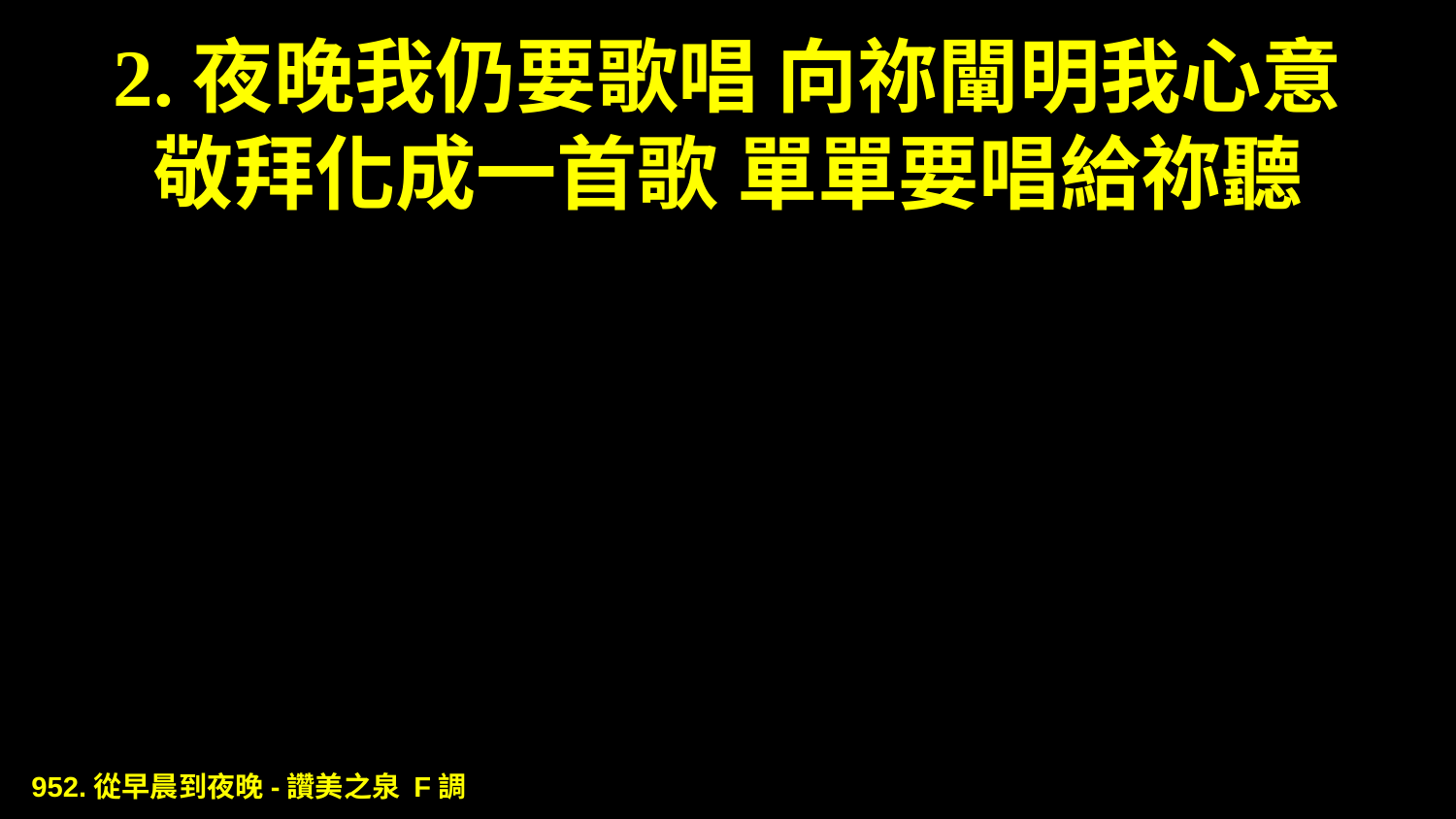

# 2.夜晚我仍要歌唱 向祢闡明我心意 敬拜化成一首歌 單單要唱給祢聽
952.從早晨到夜晚-讚美之泉 F調